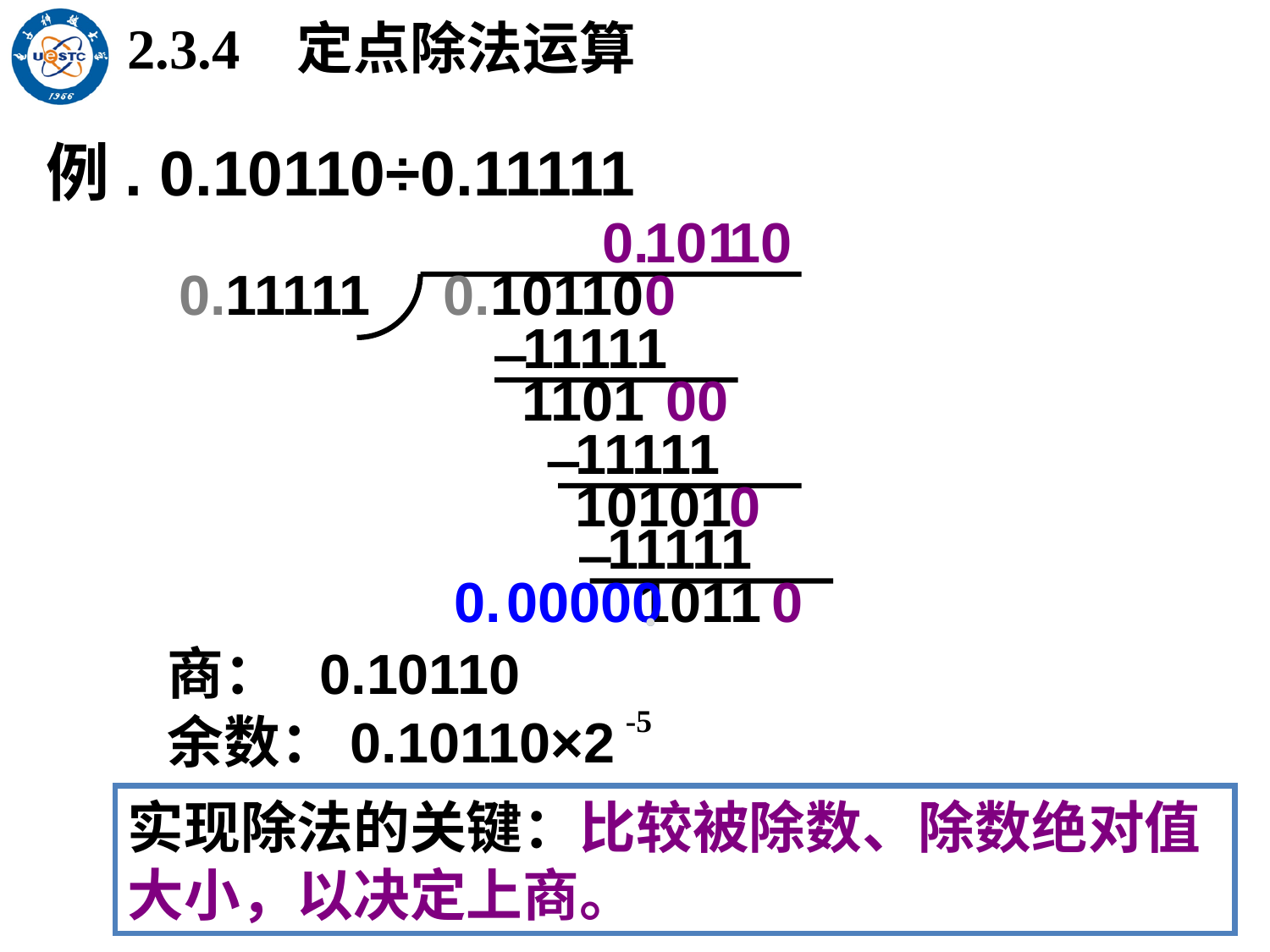

2.3.4   定点除法运算
例. 0.10110÷0.11111
0.
1
0
1
1
0
0.11111
0.10110
0

 11111
   1101

0
0

 11111

 10101
0

 11111
0.
00000

 1011
0
.
.

商：  0.10110
余数：0.10110×2
  -5
实现除法的关键：比较被除数、除数绝对值大小，以决定上商。